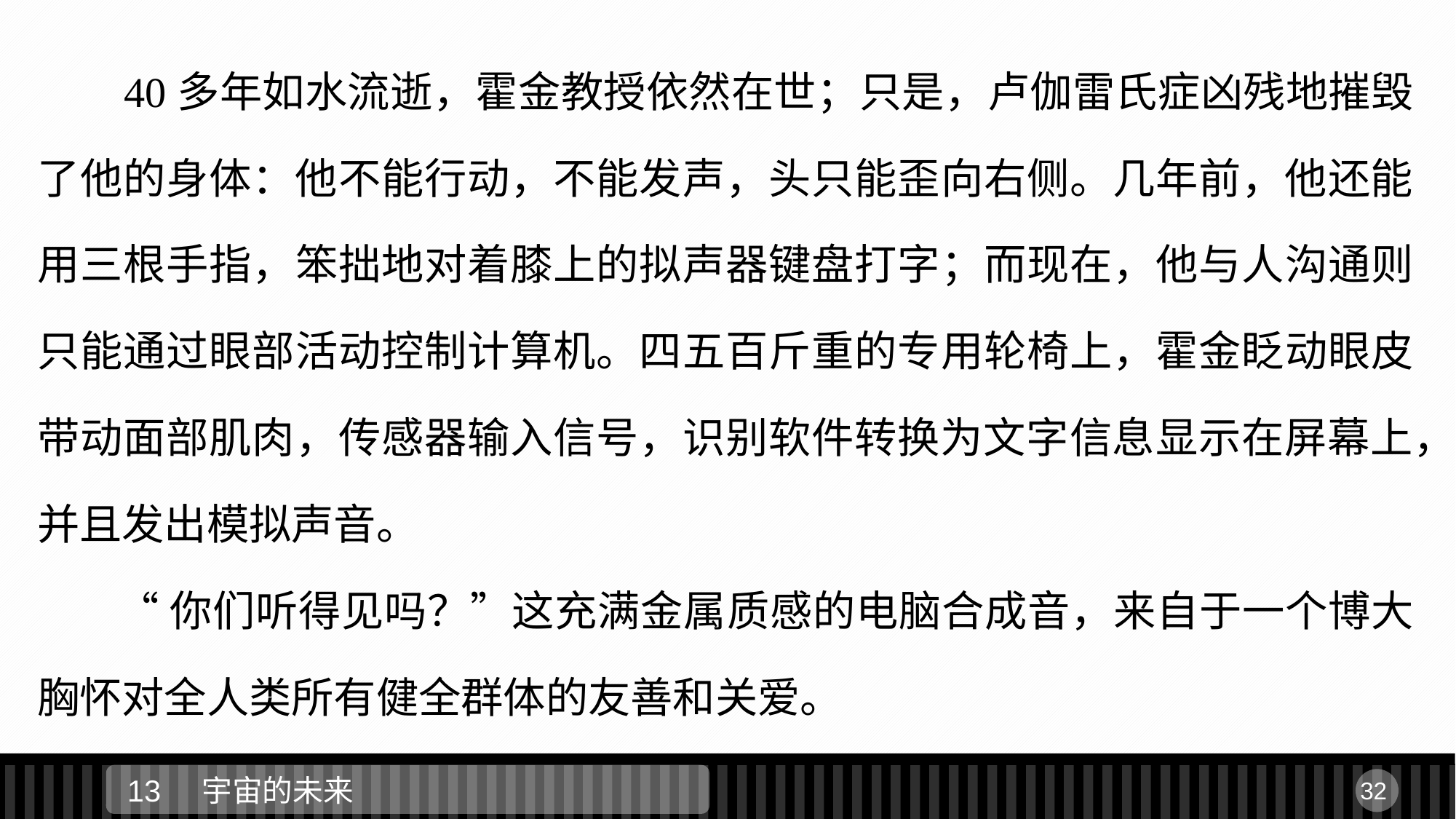

40多年如水流逝，霍金教授依然在世；只是，卢伽雷氏症凶残地摧毁了他的身体：他不能行动，不能发声，头只能歪向右侧。几年前，他还能用三根手指，笨拙地对着膝上的拟声器键盘打字；而现在，他与人沟通则只能通过眼部活动控制计算机。四五百斤重的专用轮椅上，霍金眨动眼皮带动面部肌肉，传感器输入信号，识别软件转换为文字信息显示在屏幕上，并且发出模拟声音。
        “你们听得见吗？”这充满金属质感的电脑合成音，来自于一个博大胸怀对全人类所有健全群体的友善和关爱。